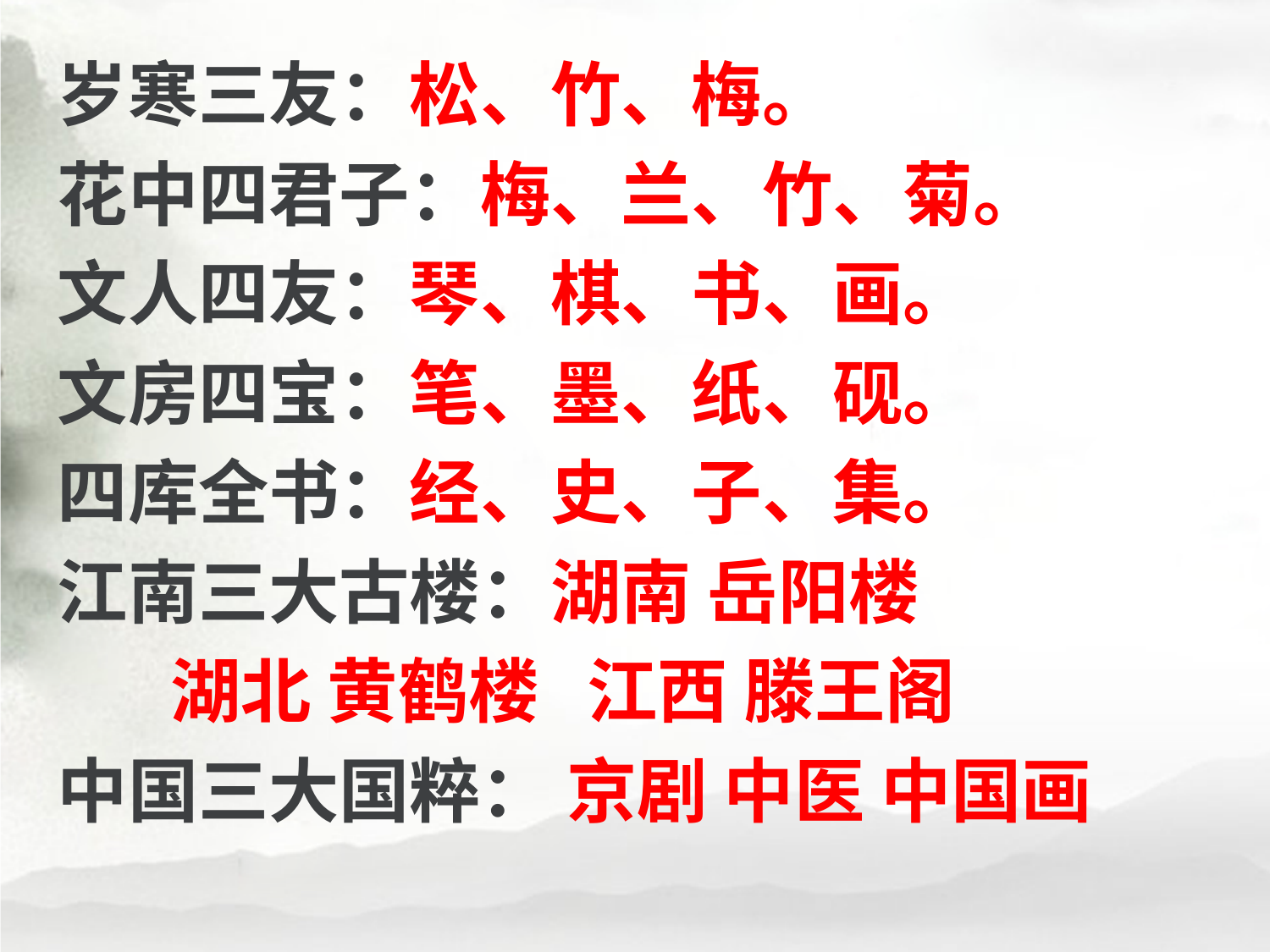

岁寒三友：松、竹、梅。
花中四君子：梅、兰、竹、菊。
文人四友：琴、棋、书、画。
文房四宝：笔、墨、纸、砚。
四库全书：经、史、子、集。
江南三大古楼：湖南 岳阳楼
      湖北 黄鹤楼   江西 滕王阁
中国三大国粹： 京剧 中医 中国画